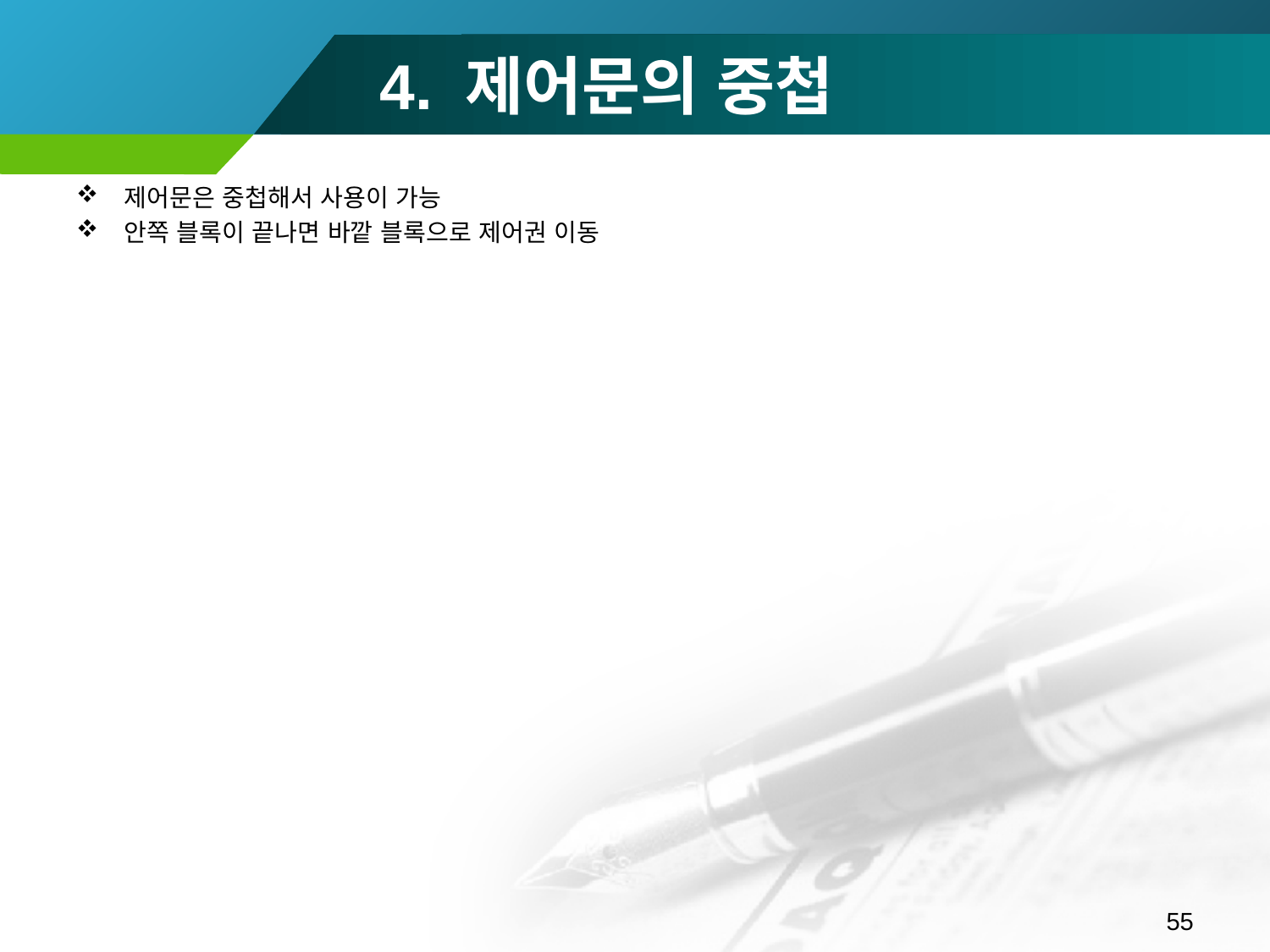

# 4. 제어문의 중첩
제어문은 중첩해서 사용이 가능
안쪽 블록이 끝나면 바깥 블록으로 제어권 이동
55